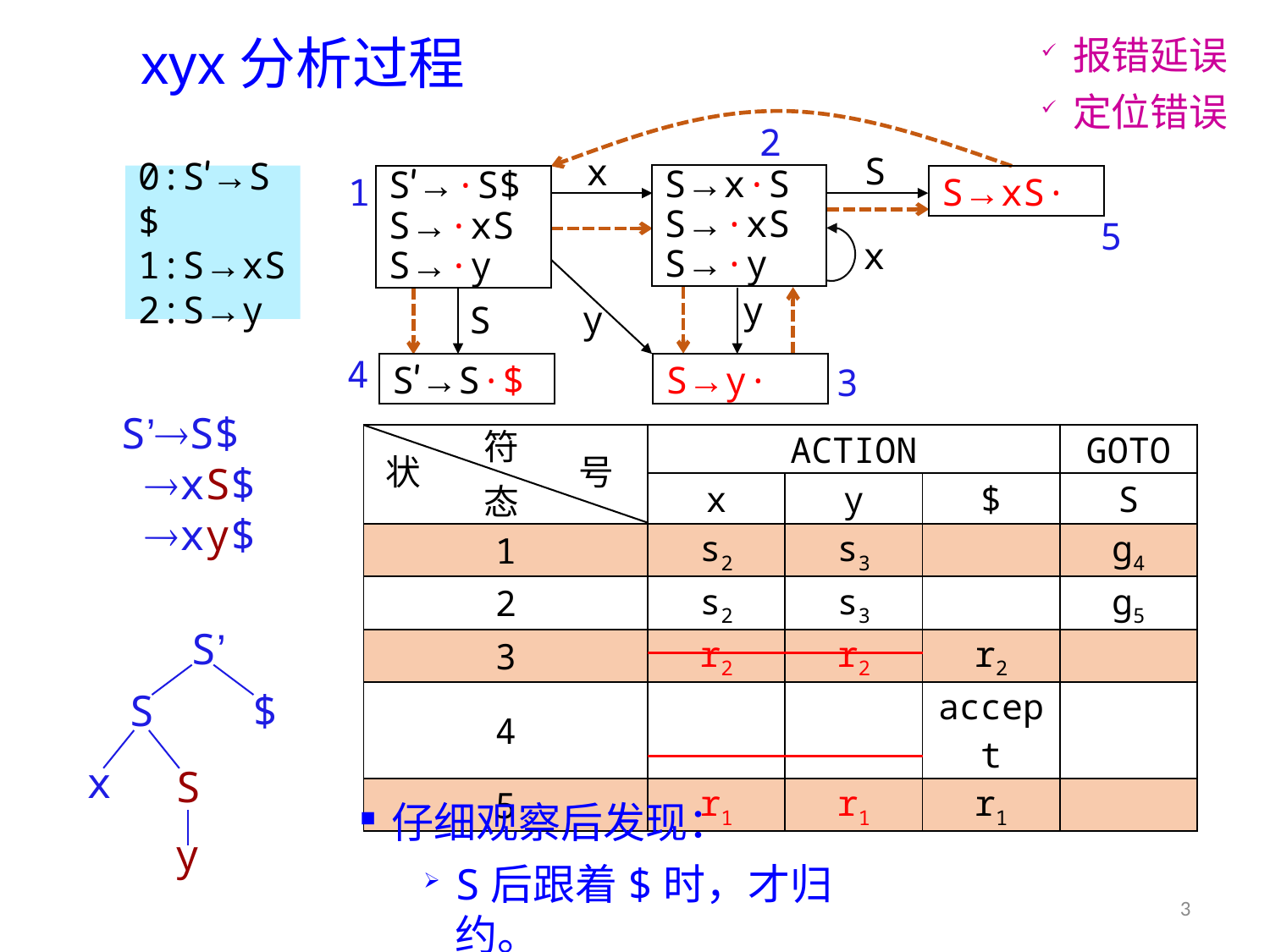

# xyx分析过程
报错延误
定位错误
2
S
x
1
S→x·S
S→·xS
S→·y
0:S’→S$
1:S→xS
2:S→y
S’→·S$
S→·xS
S→·y
S→xS·
5
x
y
S
y
4
3
S’→S·$
S→y·

S’→S$
→xS$
→xy$
S’
S
$
x
S
y
符
状
号
态
|  | ACTION |  |  | GOTO |
| --- | --- | --- | --- | --- |
|  | x | y | $ | S |
| 1 | s2 | s3 |  | g4 |
| 2 | s2 | s3 |  | g5 |
| 3 | r2 | r2 | r2 |  |
| 4 |  |  | accept |  |
| 5 | r1 | r1 | r1 |  |
仔细观察后发现：
S后跟着$时，才归约。
3